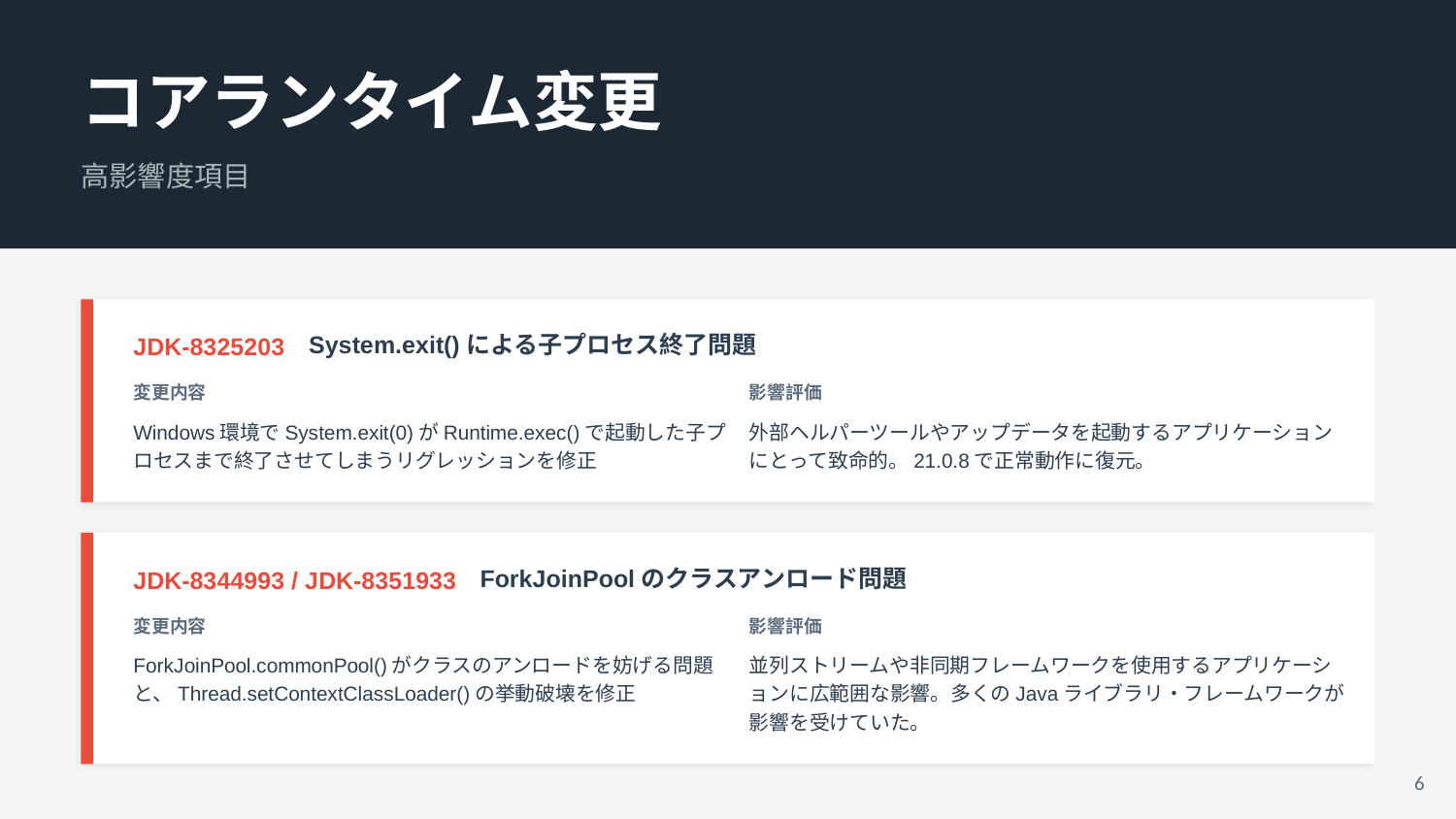

コアランタイム変更
高影響度項目

System.exit()による子プロセス終了問題
JDK-8325203
変更内容
影響評価
Windows環境でSystem.exit(0)がRuntime.exec()で起動した子プロセスまで終了させてしまうリグレッションを修正
外部ヘルパーツールやアップデータを起動するアプリケーションにとって致命的。21.0.8で正常動作に復元。

ForkJoinPoolのクラスアンロード問題
JDK-8344993 / JDK-8351933
変更内容
影響評価
ForkJoinPool.commonPool()がクラスのアンロードを妨げる問題と、Thread.setContextClassLoader()の挙動破壊を修正
並列ストリームや非同期フレームワークを使用するアプリケーションに広範囲な影響。多くのJavaライブラリ・フレームワークが影響を受けていた。
6